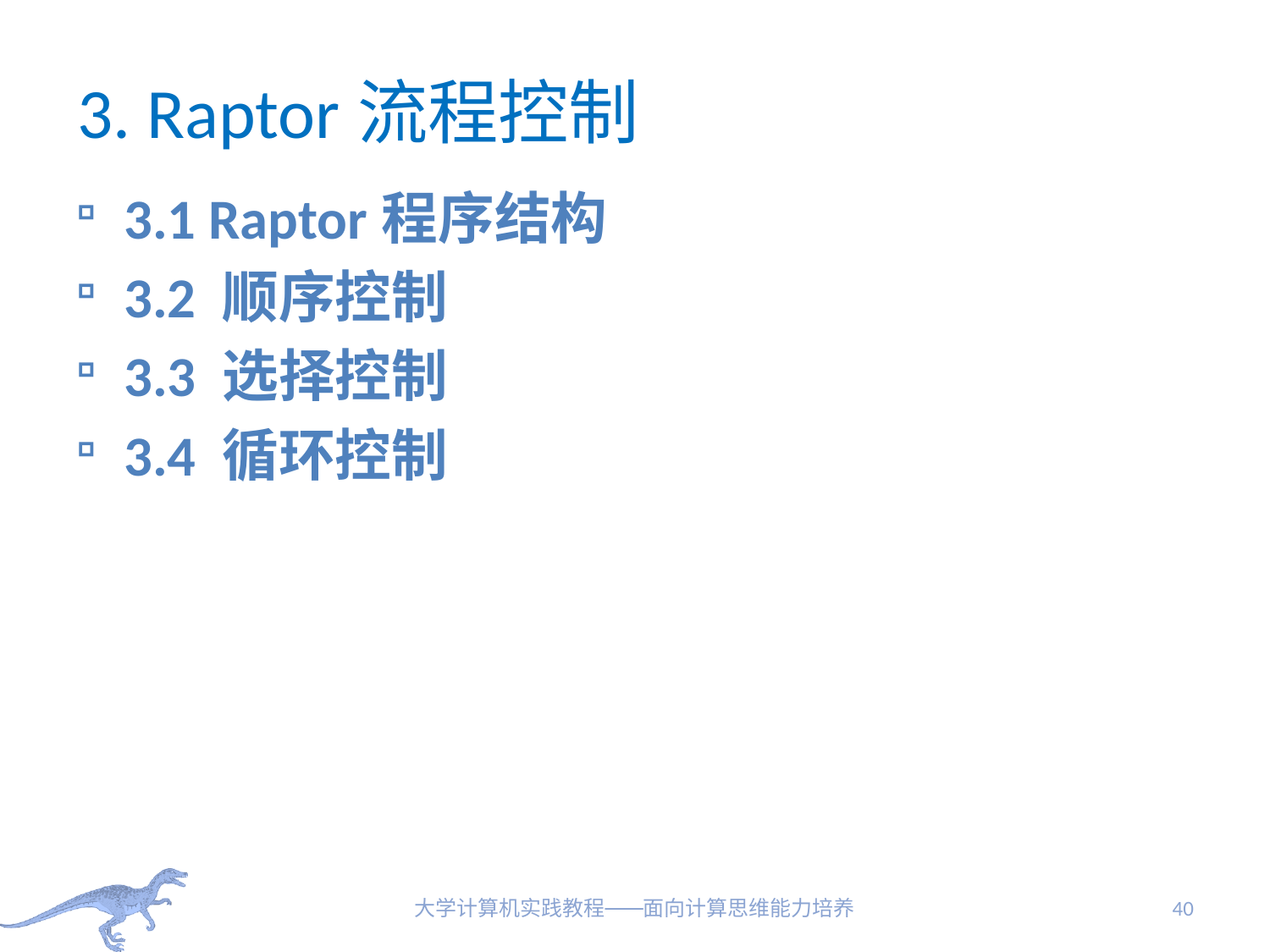

# 3. Raptor流程控制
3.1 Raptor程序结构
3.2 顺序控制
3.3 选择控制
3.4 循环控制

大学计算机实践教程——面向计算思维能力培养
40